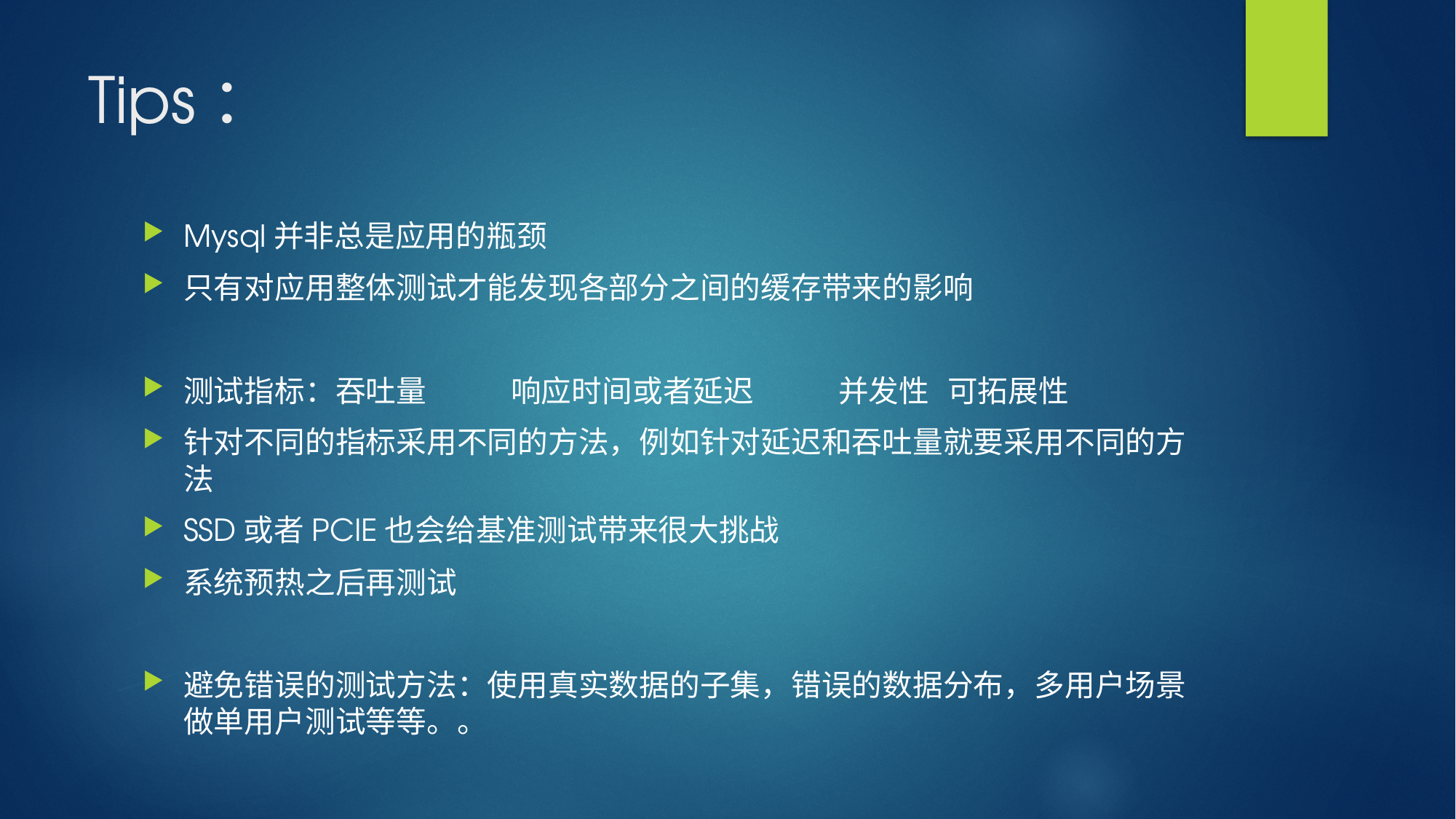

# Tips：
Mysql并非总是应用的瓶颈
只有对应用整体测试才能发现各部分之间的缓存带来的影响

测试指标：吞吐量	响应时间或者延迟	并发性	可拓展性
针对不同的指标采用不同的方法，例如针对延迟和吞吐量就要采用不同的方法
SSD或者PCIE也会给基准测试带来很大挑战
系统预热之后再测试

避免错误的测试方法：使用真实数据的子集，错误的数据分布，多用户场景做单用户测试等等。。